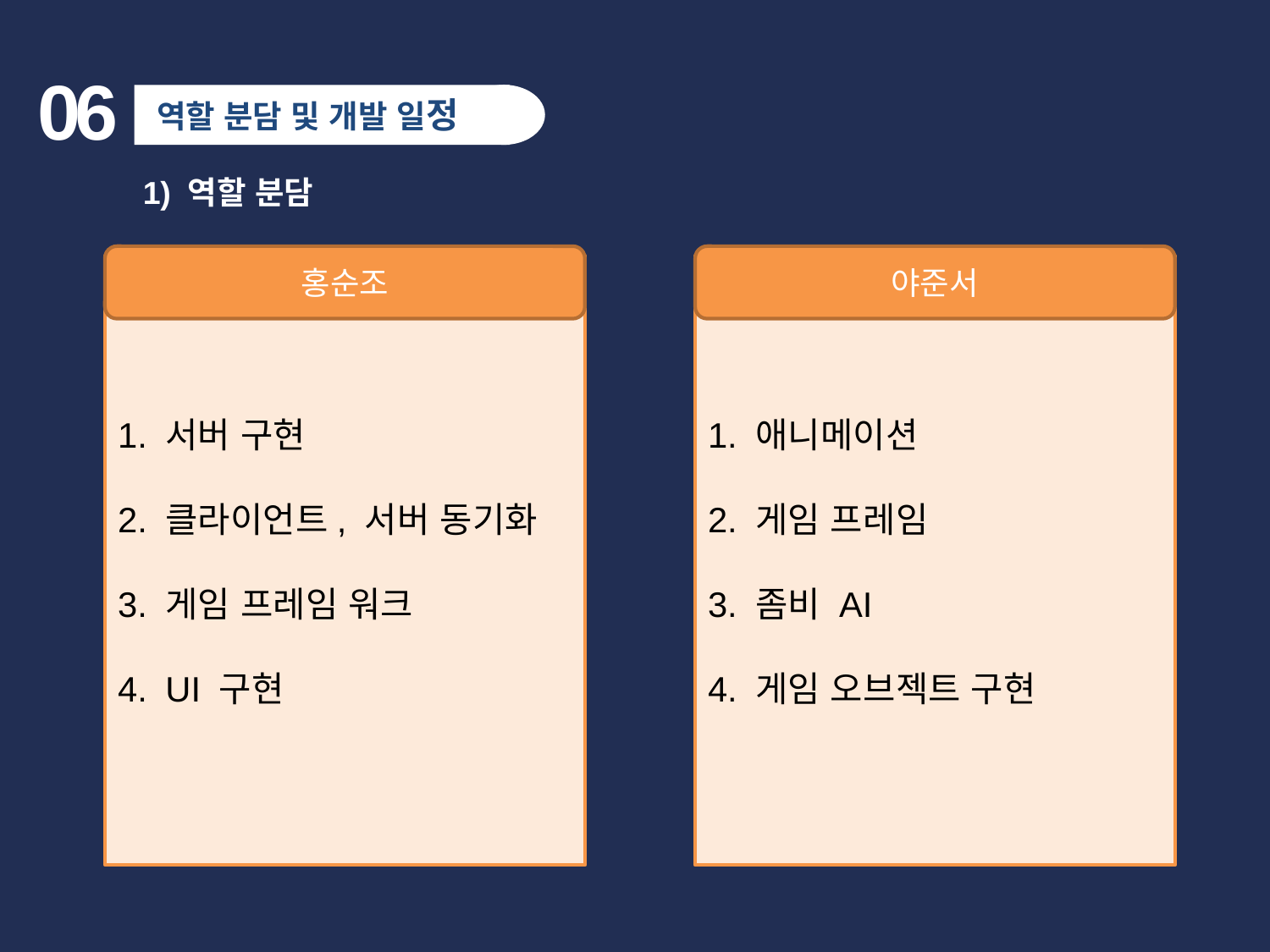

06

역할 분담 및 개발 일정
1) 역할 분담
홍순조
야준서

서버 구현

클라이언트, 서버 동기화

게임 프레임 워크

UI 구현

애니메이션

게임 프레임

좀비 AI

게임 오브젝트 구현